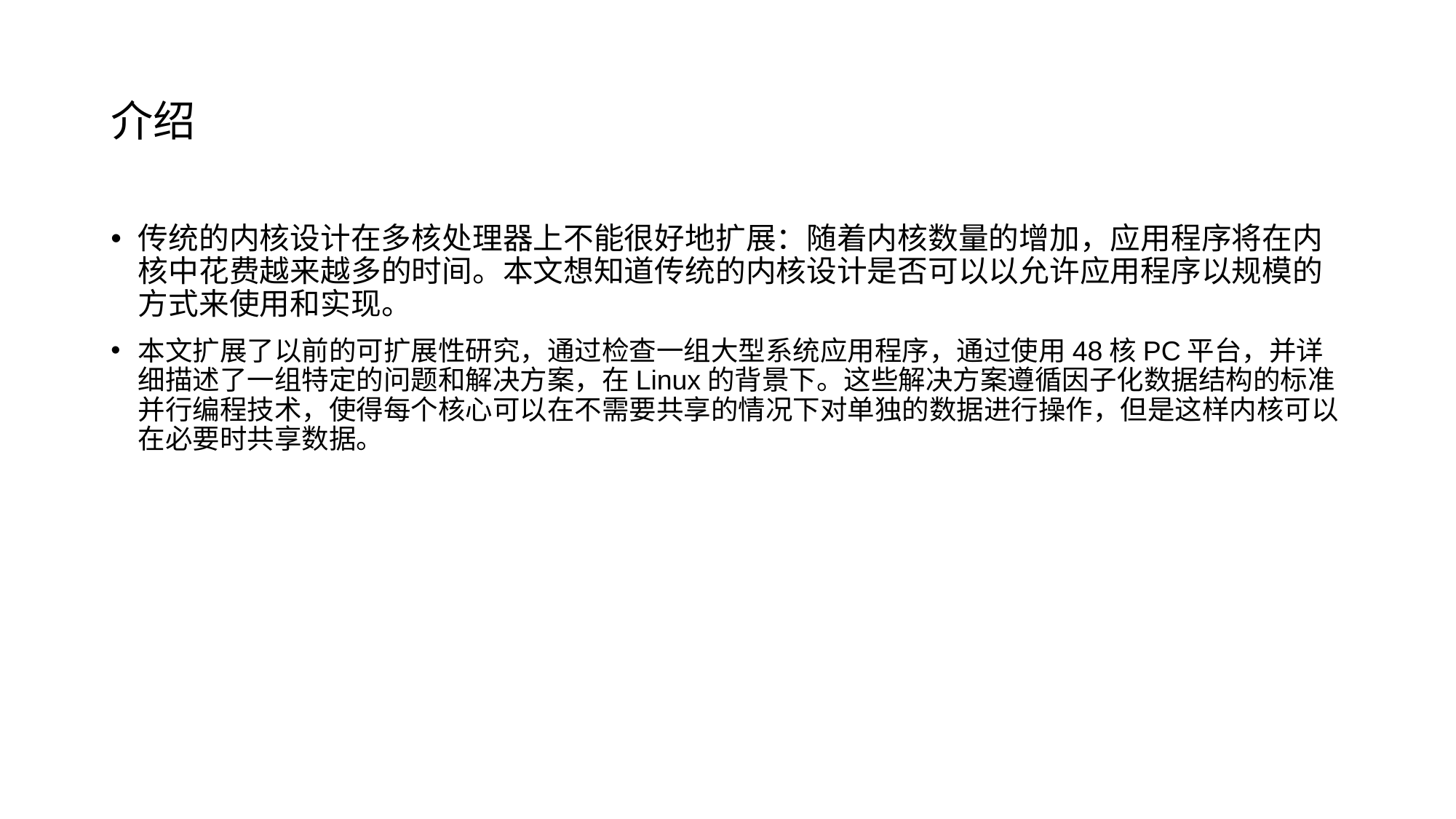

# 介绍
传统的内核设计在多核处理器上不能很好地扩展：随着内核数量的增加，应用程序将在内核中花费越来越多的时间。本文想知道传统的内核设计是否可以以允许应用程序以规模的方式来使用和实现。
本文扩展了以前的可扩展性研究，通过检查一组大型系统应用程序，通过使用48核PC平台，并详细描述了一组特定的问题和解决方案，在Linux的背景下。这些解决方案遵循因子化数据结构的标准并行编程技术，使得每个核心可以在不需要共享的情况下对单独的数据进行操作，但是这样内核可以在必要时共享数据。